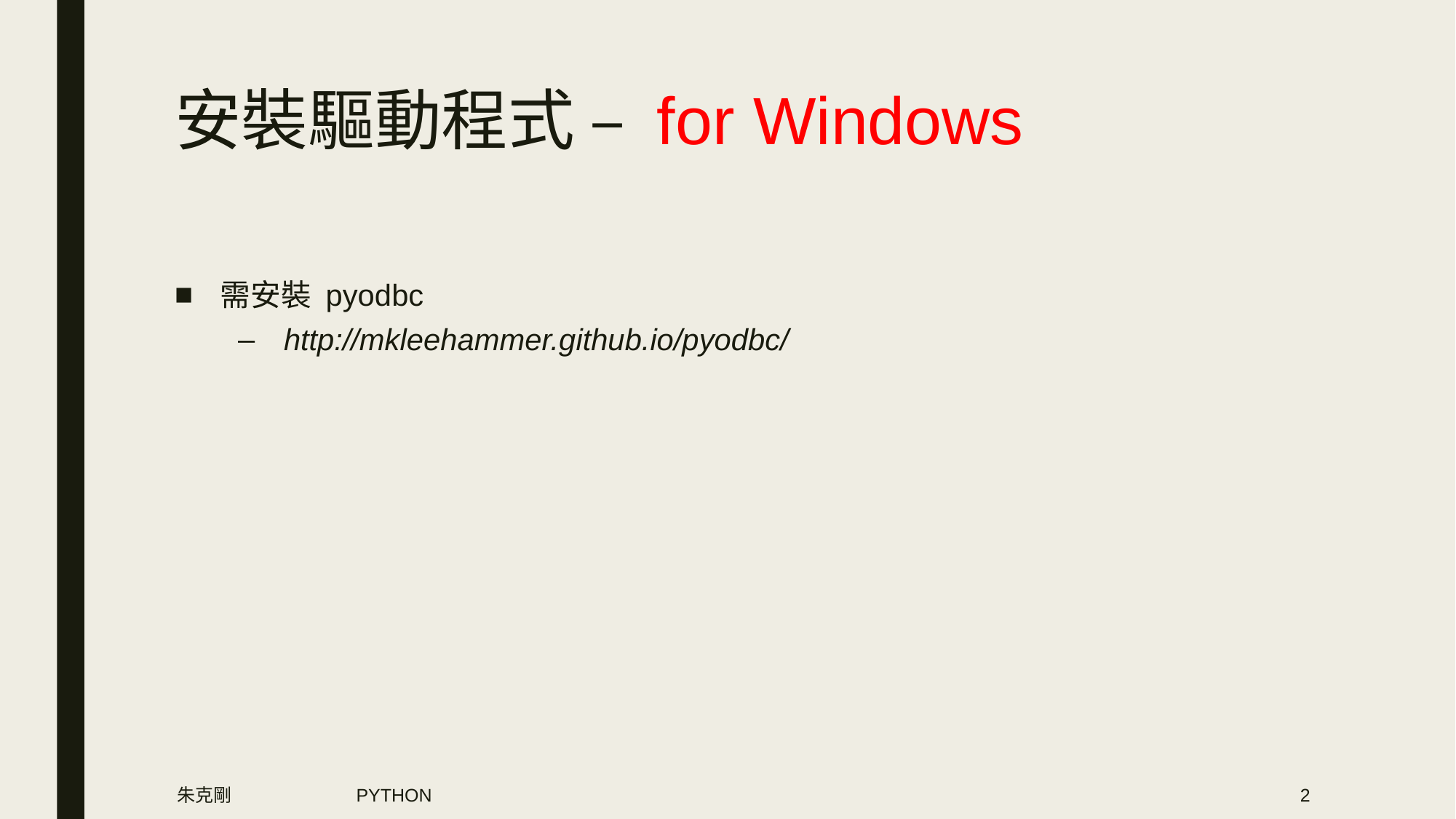

# 安裝驅動程式 – for Windows
需安裝 pyodbc
http://mkleehammer.github.io/pyodbc/
朱克剛
PYTHON
2